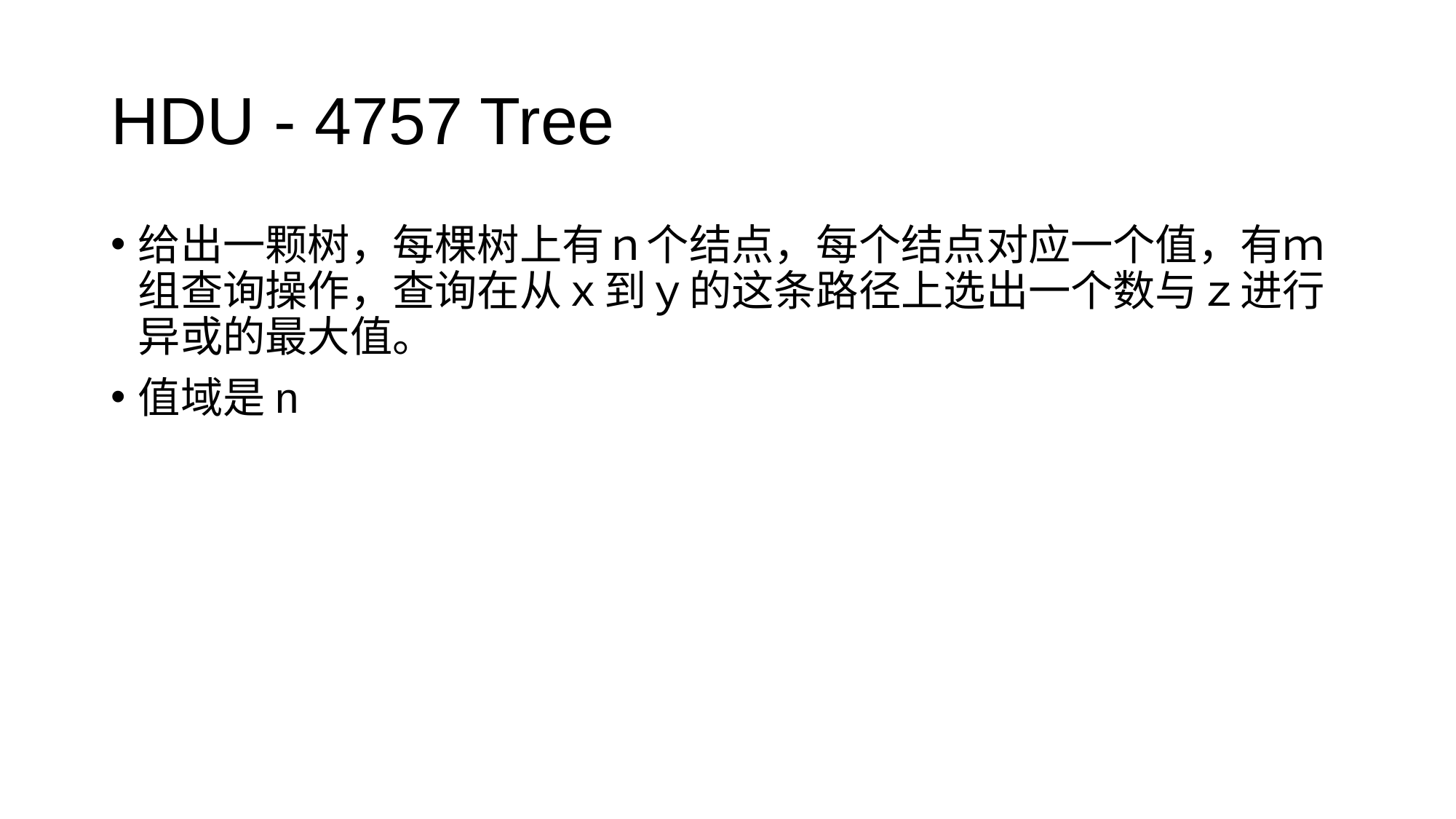

# HDU - 4757 Tree
给出一颗树，每棵树上有ｎ个结点，每个结点对应一个值，有ｍ组查询操作，查询在从ｘ到ｙ的这条路径上选出一个数与ｚ进行异或的最大值。
值域是n